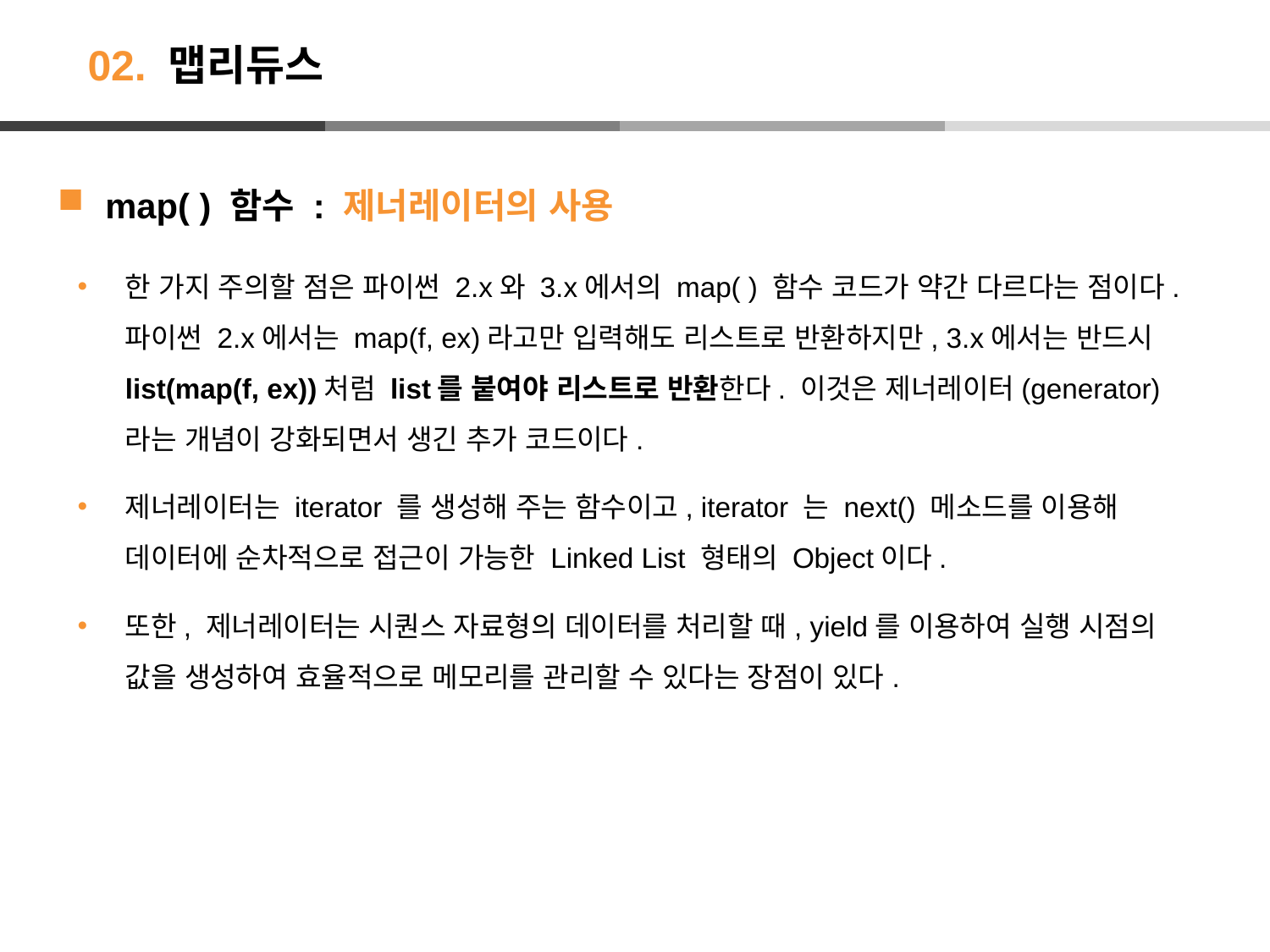

# 02. 맵리듀스
map( ) 함수 : 제너레이터의 사용

한 가지 주의할 점은 파이썬 2.x와 3.x에서의 map( ) 함수 코드가 약간 다르다는 점이다. 파이썬 2.x에서는 map(f, ex)라고만 입력해도 리스트로 반환하지만, 3.x에서는 반드시 list(map(f, ex))처럼 list를 붙여야 리스트로 반환한다. 이것은 제너레이터(generator)라는 개념이 강화되면서 생긴 추가 코드이다.
제너레이터는 iterator 를 생성해 주는 함수이고, iterator 는 next() 메소드를 이용해 데이터에 순차적으로 접근이 가능한 Linked List 형태의 Object이다.
또한, 제너레이터는 시퀀스 자료형의 데이터를 처리할 때, yield를 이용하여 실행 시점의 값을 생성하여 효율적으로 메모리를 관리할 수 있다는 장점이 있다.